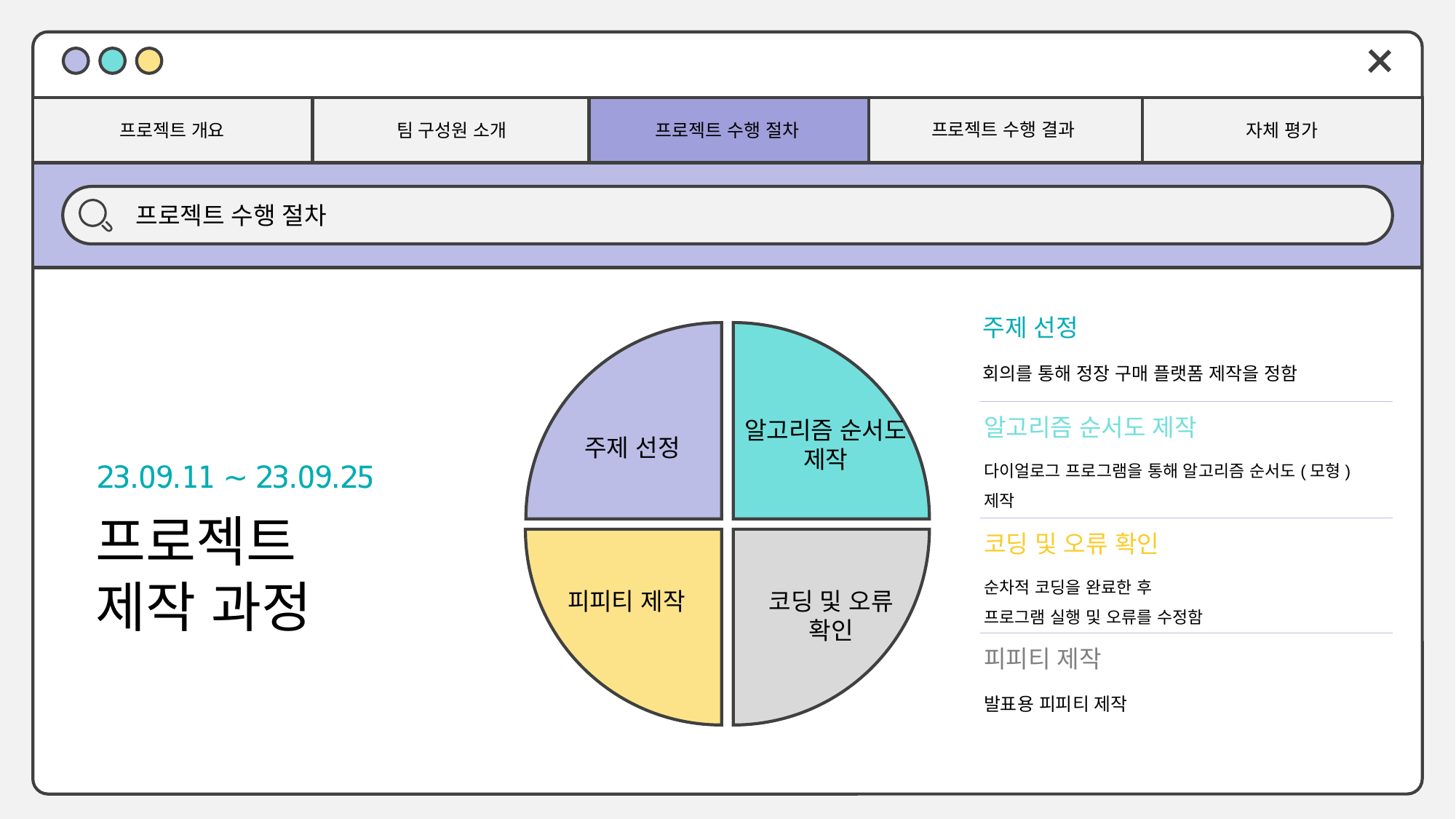

프로젝트 수행 결과
프로젝트 수행 절차
팀 구성원 소개
프로젝트 개요
자체 평가

프로젝트 수행 절차

주제 선정

회의를 통해 정장 구매 플랫폼 제작을 정함
알고리즘 순서도 제작
알고리즘 순서도 제작
주제 선정
다이얼로그 프로그램을 통해 알고리즘 순서도(모형)제작
23.09.11 ~ 23.09.25
프로젝트
제작 과정
코딩 및 오류 확인

순차적 코딩을 완료한 후
프로그램 실행 및 오류를 수정함
피피티 제작
코딩 및 오류
확인
피피티 제작
발표용 피피티 제작